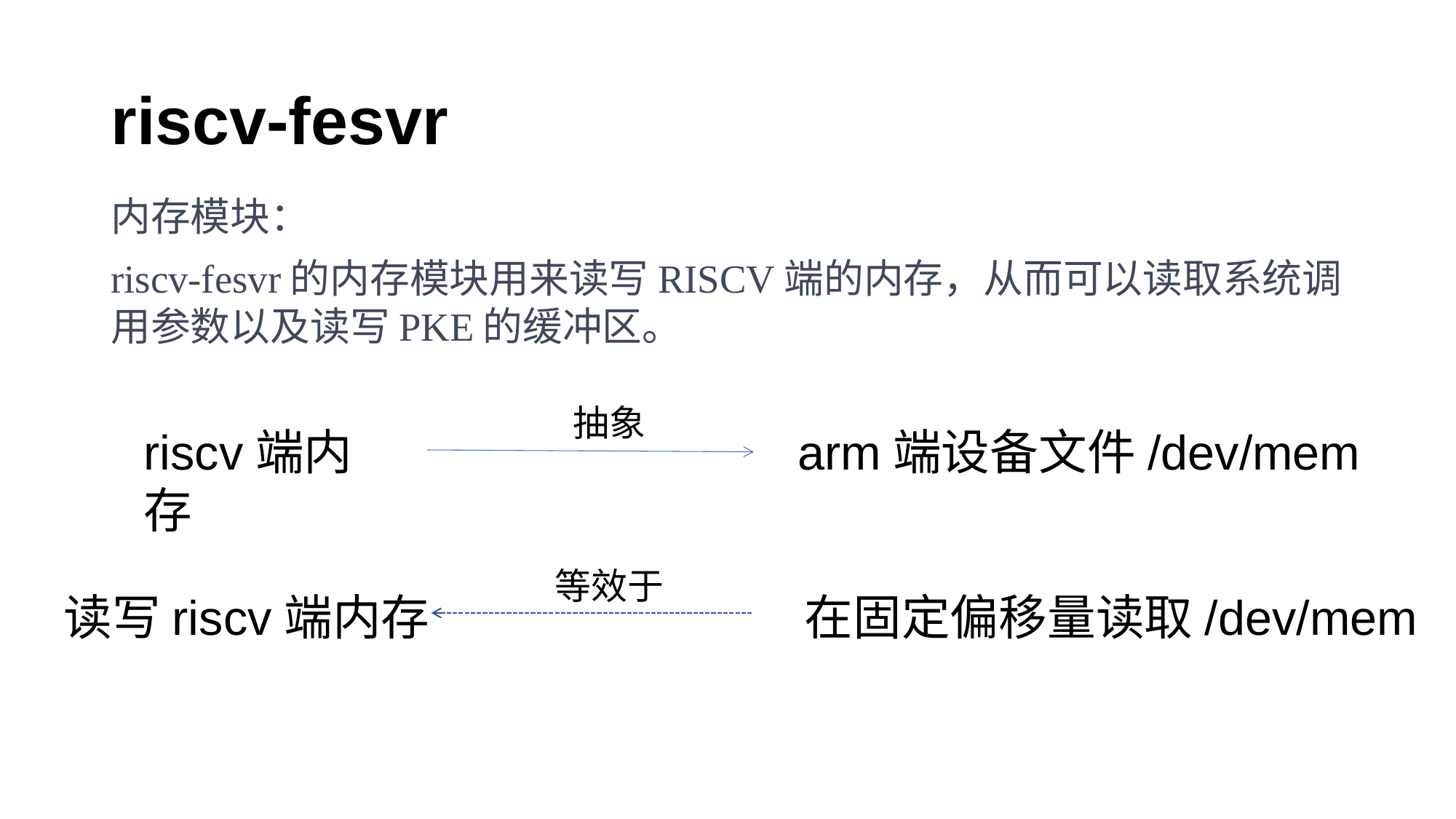

# riscv-fesvr
内存模块：
riscv-fesvr的内存模块用来读写RISCV端的内存，从而可以读取系统调用参数以及读写PKE的缓冲区。
抽象
riscv端内存
arm端设备文件/dev/mem
等效于
读写riscv端内存
在固定偏移量读取/dev/mem